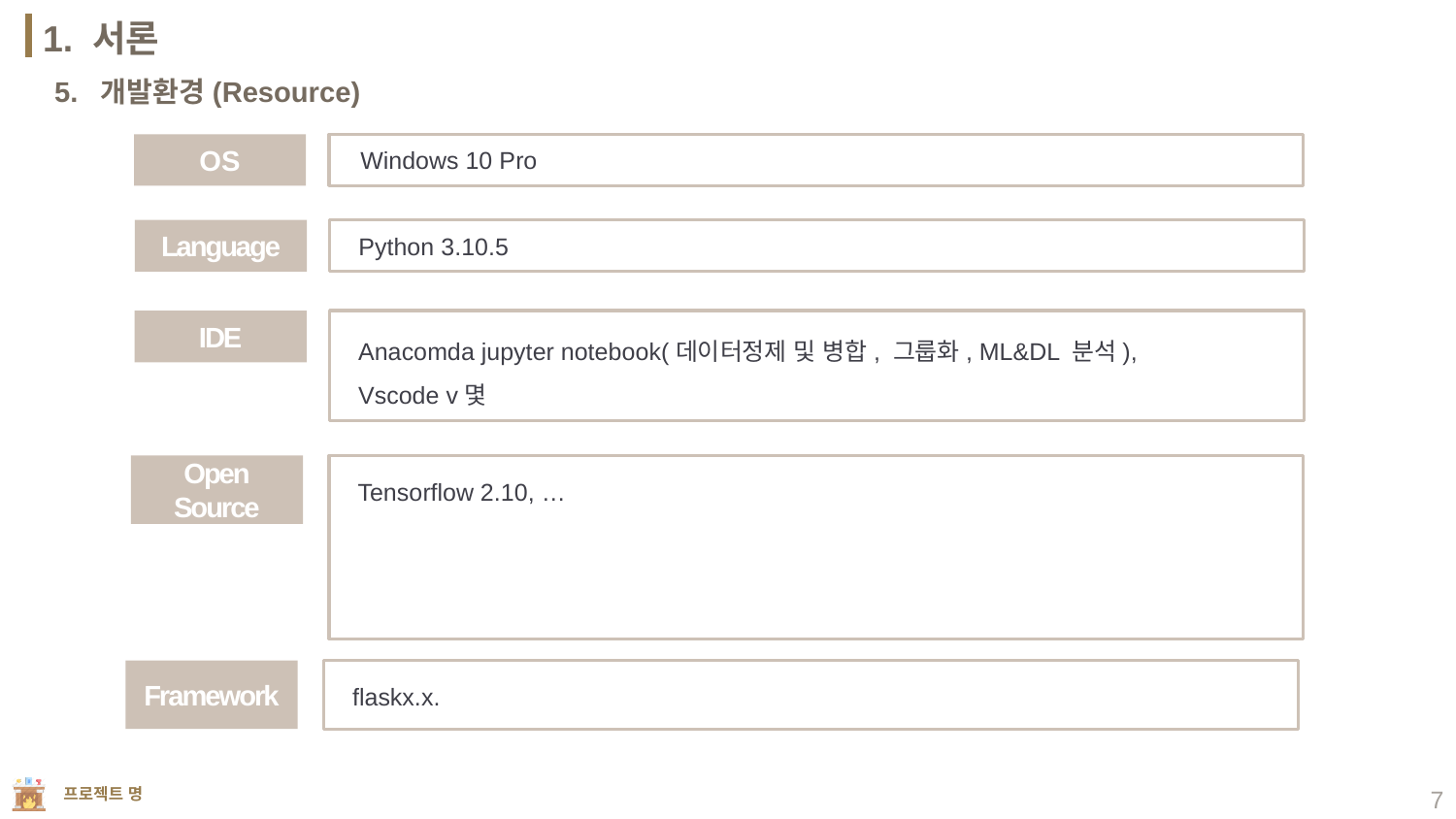

1. 서론
5.  개발환경(Resource)
Windows 10 Pro
OS
Language
Python 3.10.5
IDE
Anacomda jupyter notebook(데이터정제 및 병합, 그룹화, ML&DL 분석),
Vscode v몇
Open
Source
Tensorflow 2.10, …
Framework
flaskx.x.
7